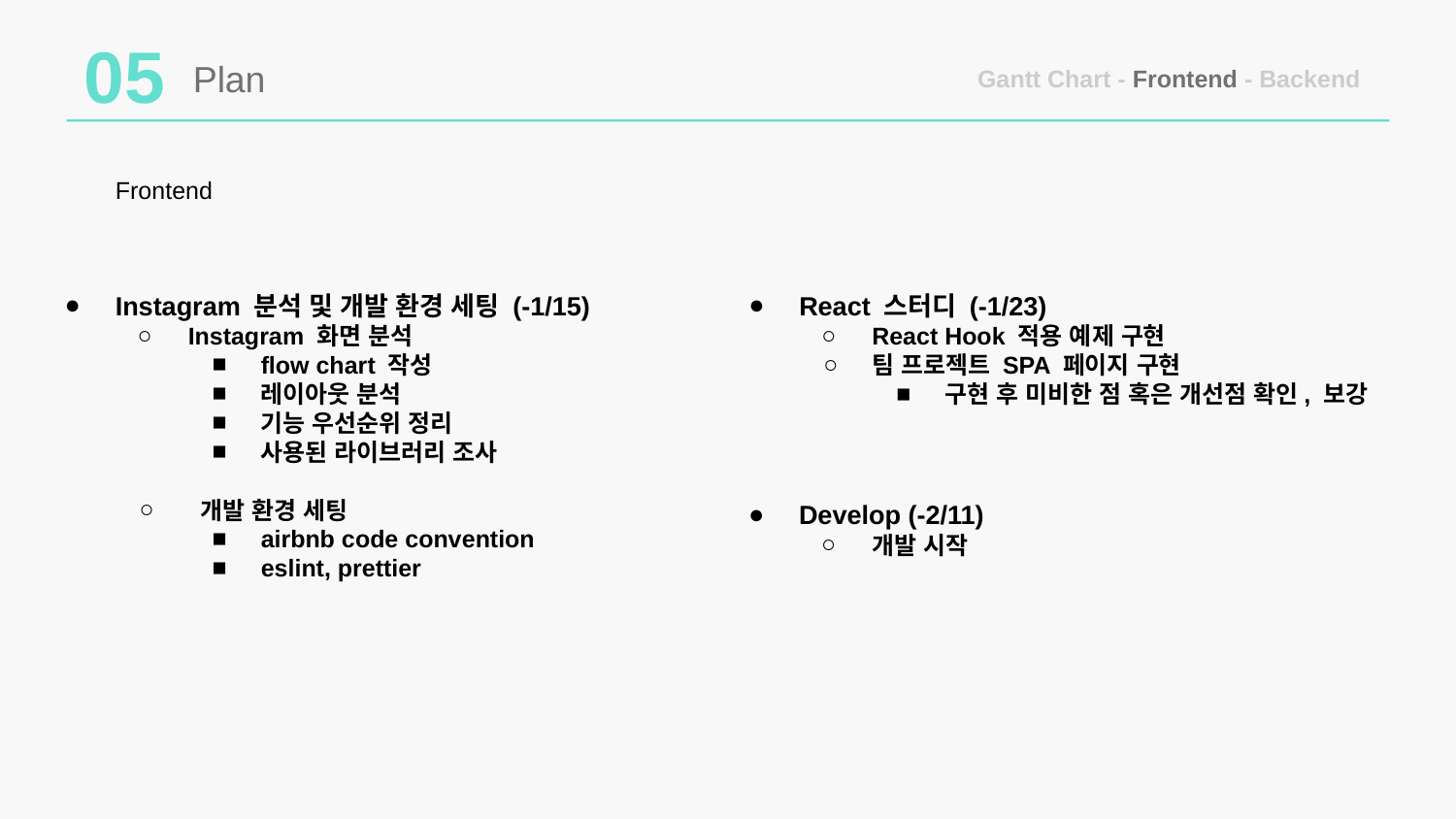

05
Plan
Gantt Chart - Frontend - Backend

Frontend
Instagram 분석 및 개발 환경 세팅 (-1/15)
Instagram 화면 분석
flow chart 작성
레이아웃 분석
기능 우선순위 정리
사용된 라이브러리 조사

 개발 환경 세팅
airbnb code convention
eslint, prettier

React 스터디 (-1/23)
React Hook 적용 예제 구현
팀 프로젝트 SPA 페이지 구현
구현 후 미비한 점 혹은 개선점 확인, 보강
Develop (-2/11)
개발 시작